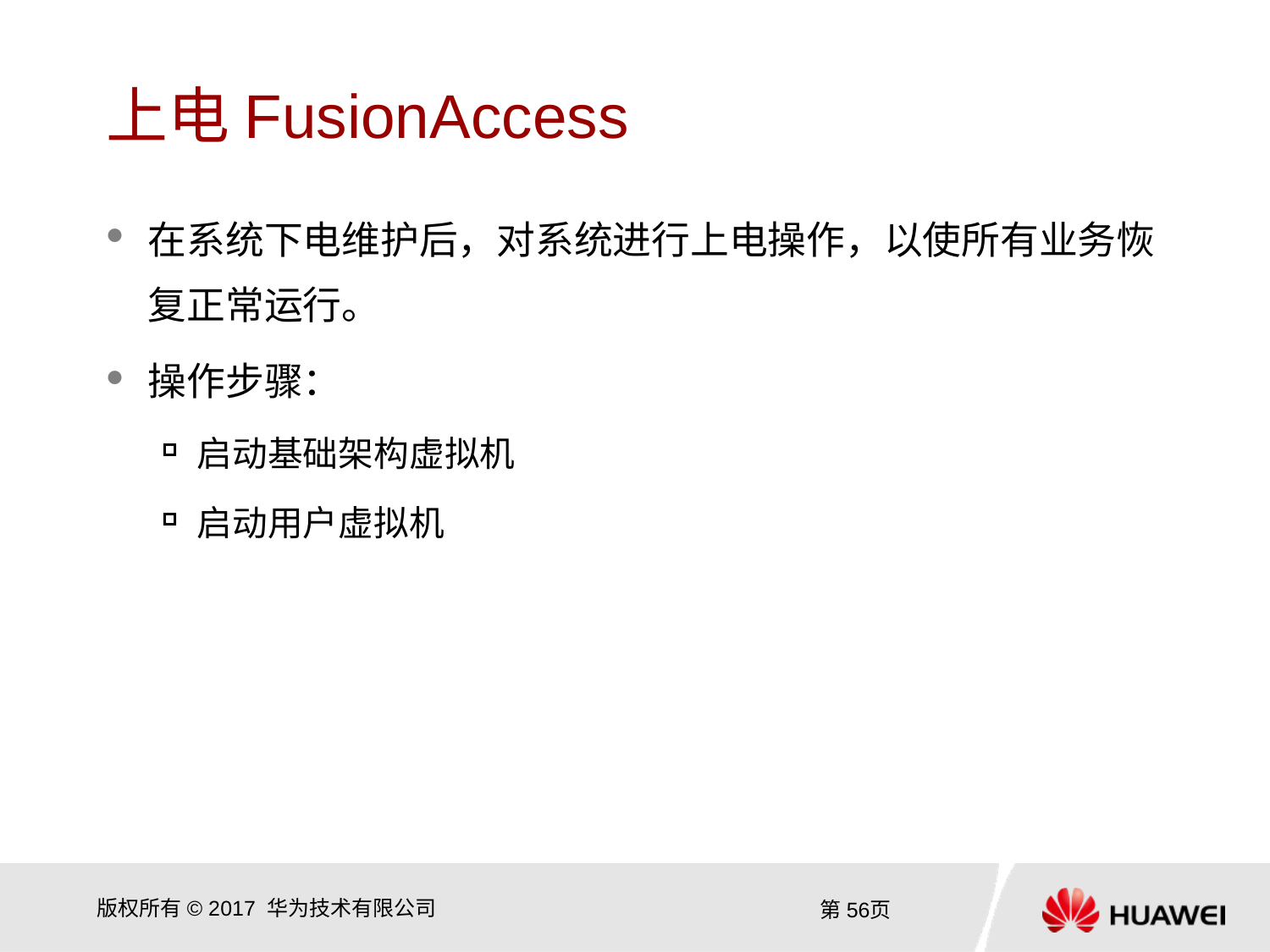

# 上电FusionAccess
在系统下电维护后，对系统进行上电操作，以使所有业务恢复正常运行。
操作步骤：
启动基础架构虚拟机
启动用户虚拟机